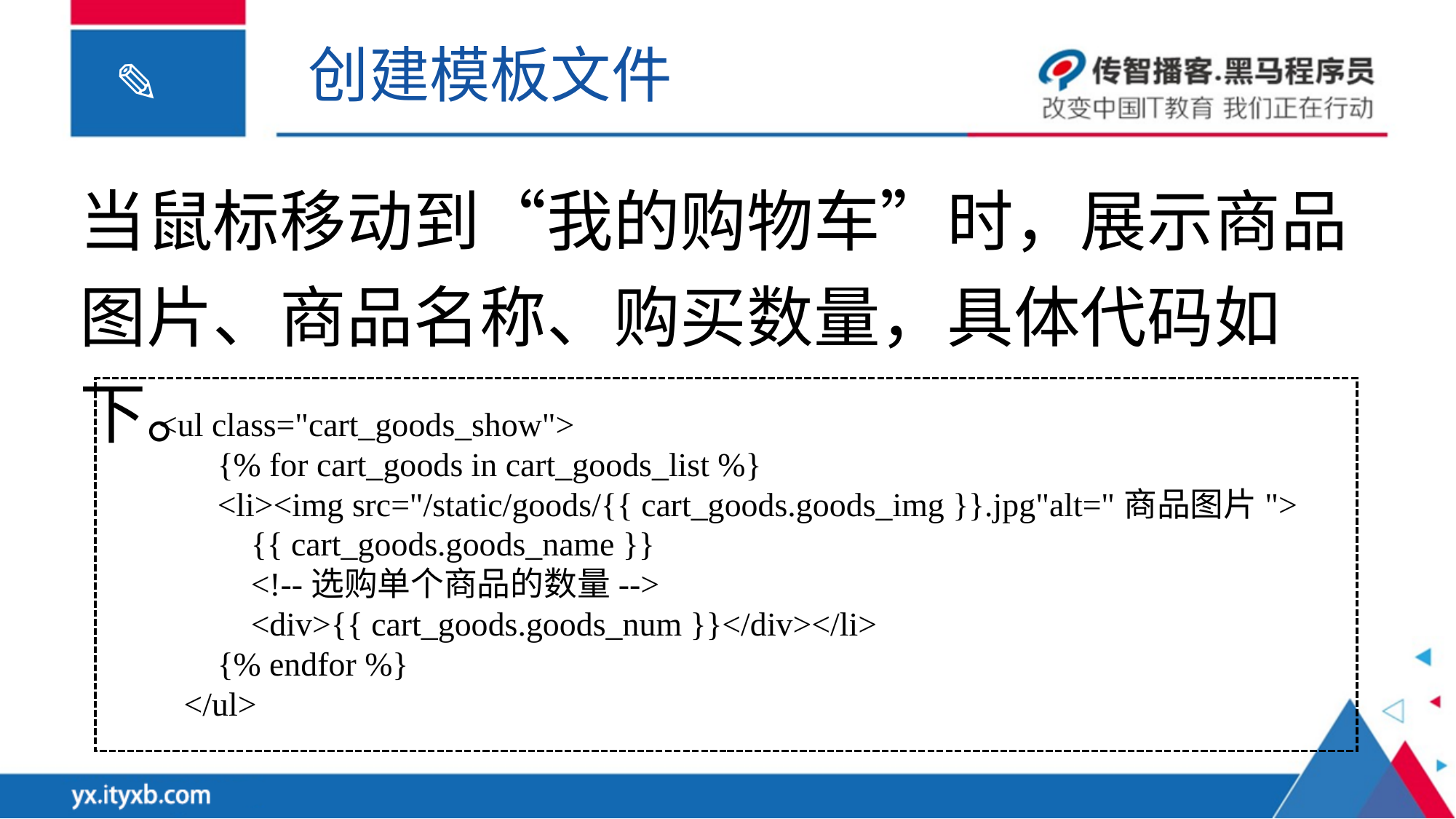

创建模板文件
当鼠标移动到“我的购物车”时，展示商品图片、商品名称、购买数量，具体代码如下。

 <ul class="cart_goods_show">
        {% for cart_goods in cart_goods_list %}
        <li><img src="/static/goods/{{ cart_goods.goods_img }}.jpg"alt="商品图片">
            {{ cart_goods.goods_name }}
            <!--选购单个商品的数量-->
            <div>{{ cart_goods.goods_num }}</div></li>
        {% endfor %}
    </ul>